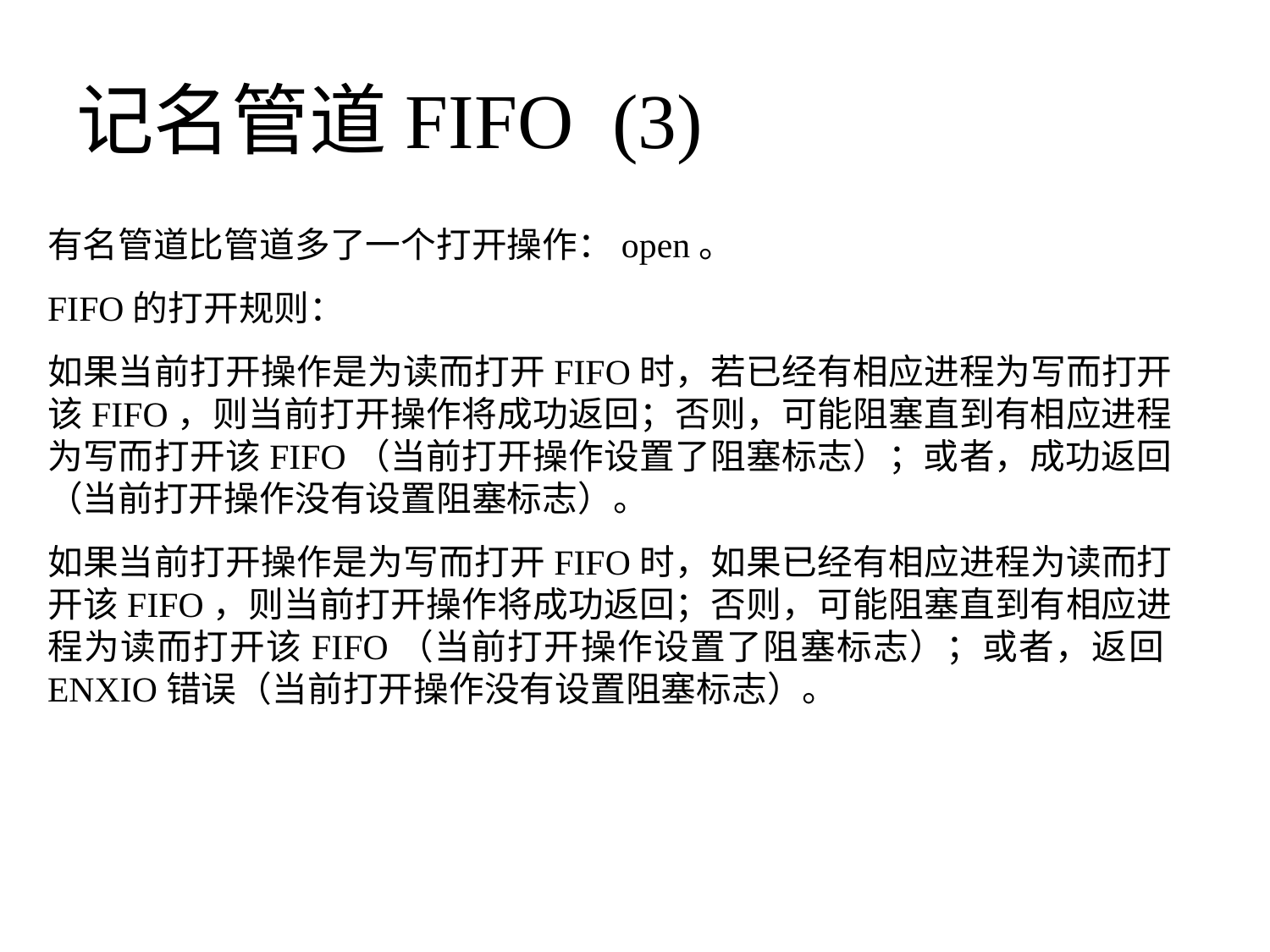

# 记名管道FIFO  (3)
有名管道比管道多了一个打开操作：open。
FIFO的打开规则：
如果当前打开操作是为读而打开FIFO时，若已经有相应进程为写而打开该FIFO，则当前打开操作将成功返回；否则，可能阻塞直到有相应进程为写而打开该FIFO（当前打开操作设置了阻塞标志）；或者，成功返回（当前打开操作没有设置阻塞标志）。
如果当前打开操作是为写而打开FIFO时，如果已经有相应进程为读而打开该FIFO，则当前打开操作将成功返回；否则，可能阻塞直到有相应进程为读而打开该FIFO（当前打开操作设置了阻塞标志）；或者，返回ENXIO错误（当前打开操作没有设置阻塞标志）。